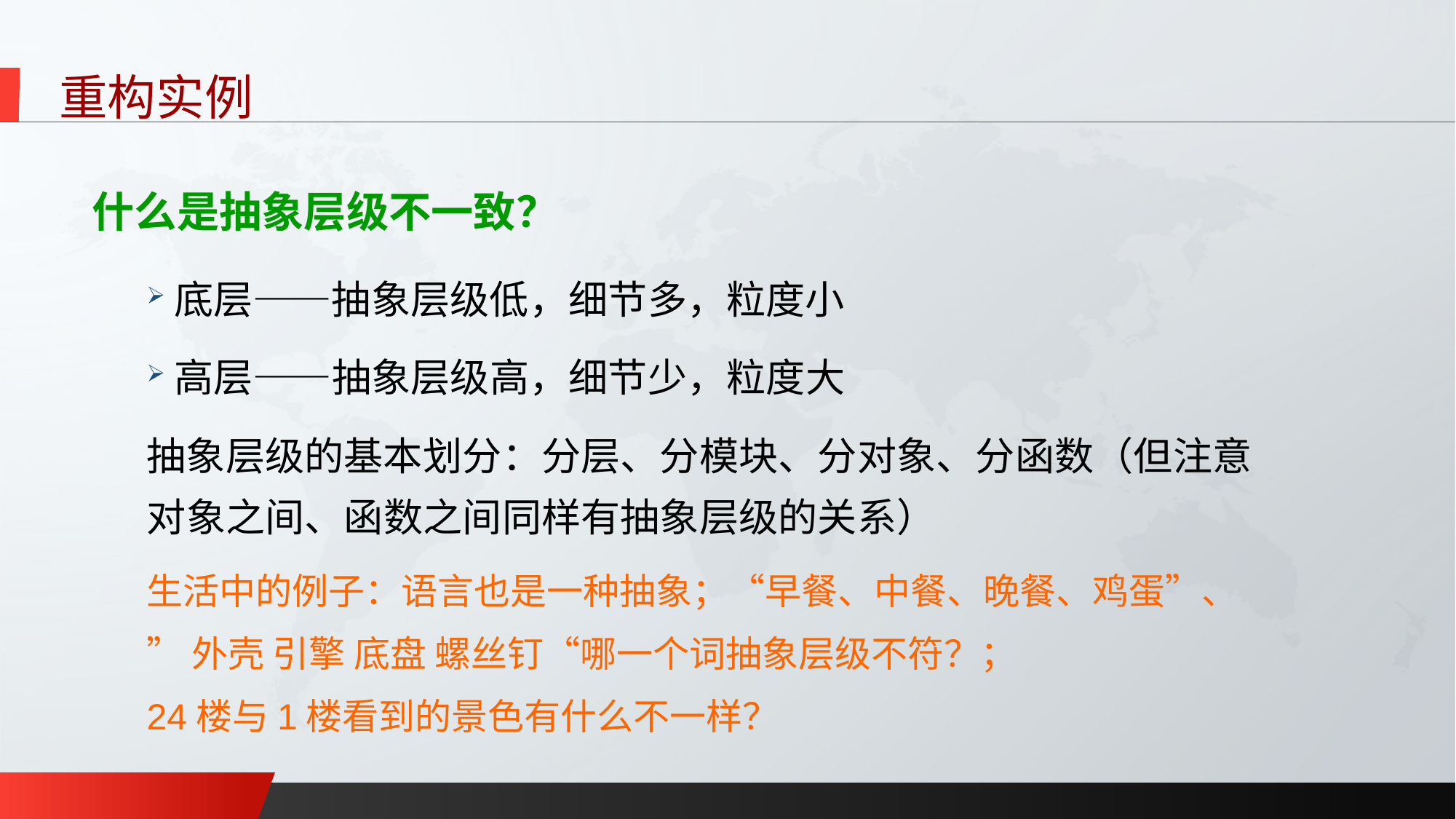

#
重构实例
什么是抽象层级不一致？
底层——抽象层级低，细节多，粒度小
高层——抽象层级高，细节少，粒度大
抽象层级的基本划分：分层、分模块、分对象、分函数（但注意对象之间、函数之间同样有抽象层级的关系）
生活中的例子：语言也是一种抽象；“早餐、中餐、晚餐、鸡蛋”、
”外壳 引擎 底盘 螺丝钉“哪一个词抽象层级不符？；
24楼与1楼看到的景色有什么不一样？